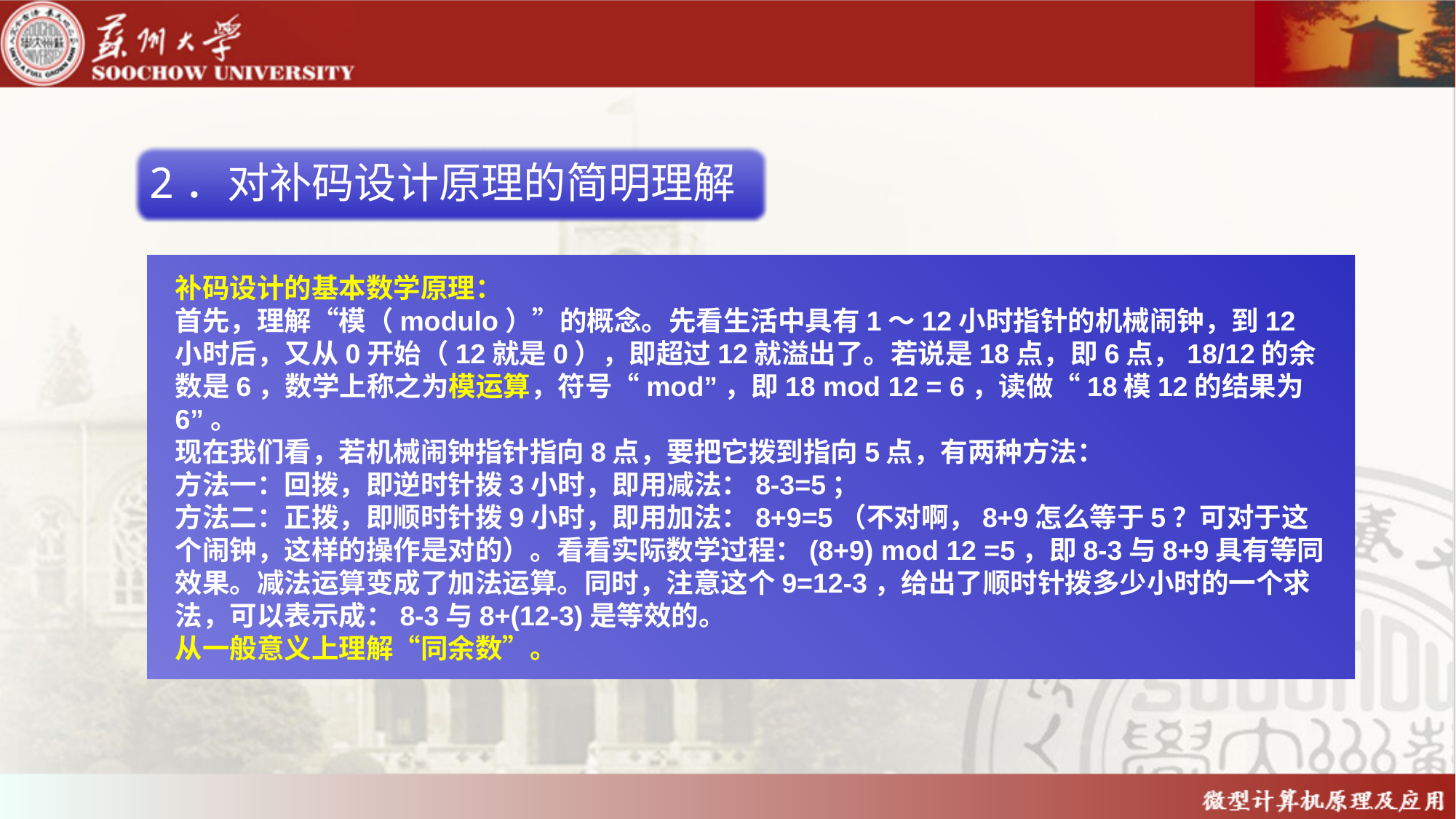

2．对补码设计原理的简明理解
补码设计的基本数学原理：
首先，理解“模（modulo）”的概念。先看生活中具有1～12小时指针的机械闹钟，到12小时后，又从0开始（12就是0），即超过12就溢出了。若说是18点，即6点，18/12的余数是6，数学上称之为模运算，符号“mod”，即18 mod 12 = 6，读做“18模12的结果为6”。
现在我们看，若机械闹钟指针指向8点，要把它拨到指向5点，有两种方法：
方法一：回拨，即逆时针拨3小时，即用减法：8-3=5；
方法二：正拨，即顺时针拨9小时，即用加法：8+9=5（不对啊，8+9怎么等于5？可对于这个闹钟，这样的操作是对的）。看看实际数学过程：(8+9) mod 12 =5，即8-3与8+9具有等同效果。减法运算变成了加法运算。同时，注意这个9=12-3，给出了顺时针拨多少小时的一个求法，可以表示成：8-3与8+(12-3)是等效的。
从一般意义上理解“同余数”。